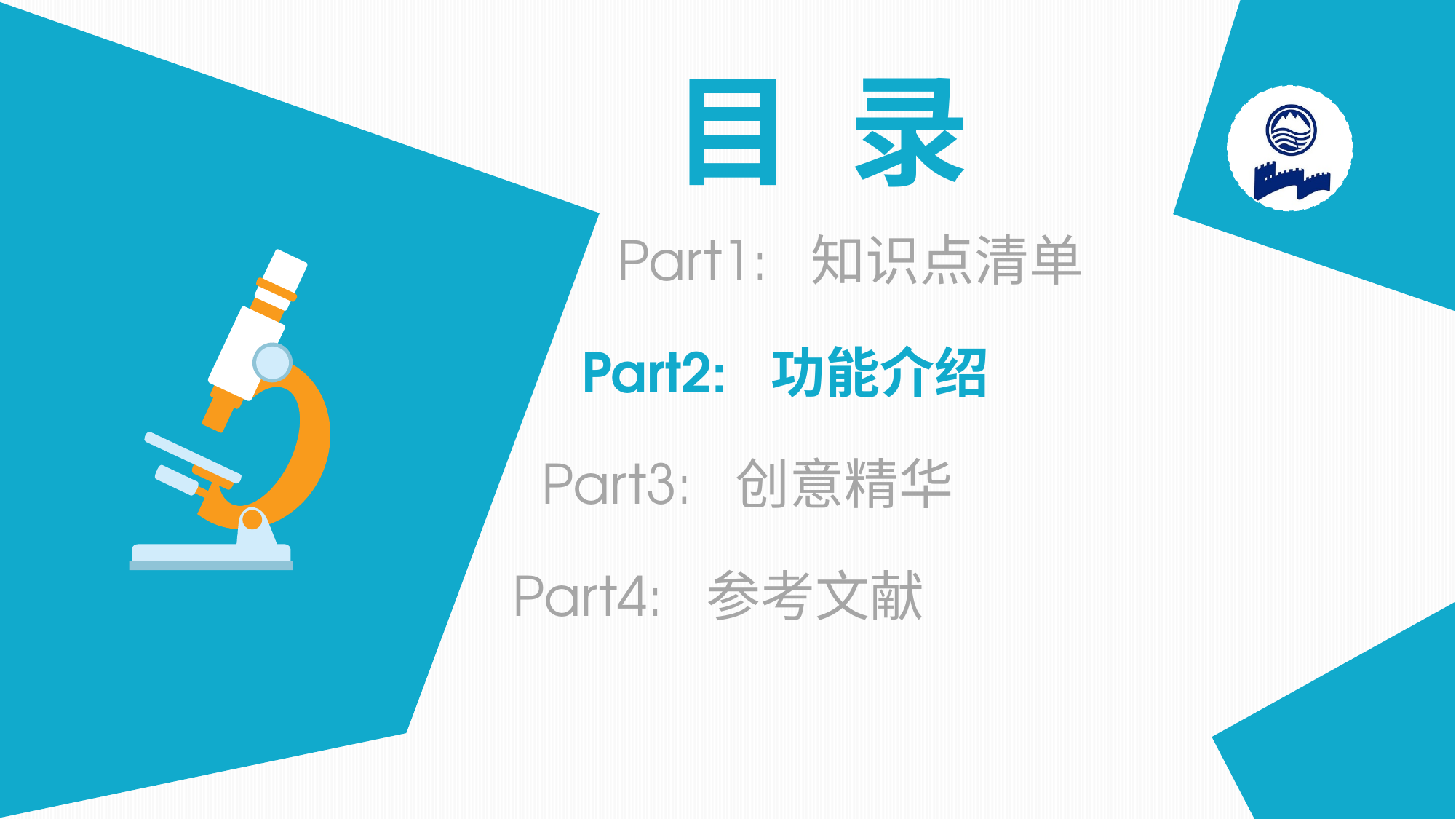

目  录

Part1:  知识点清单

Part2:  功能介绍
Part3:  创意精华
Part4:  参考文献